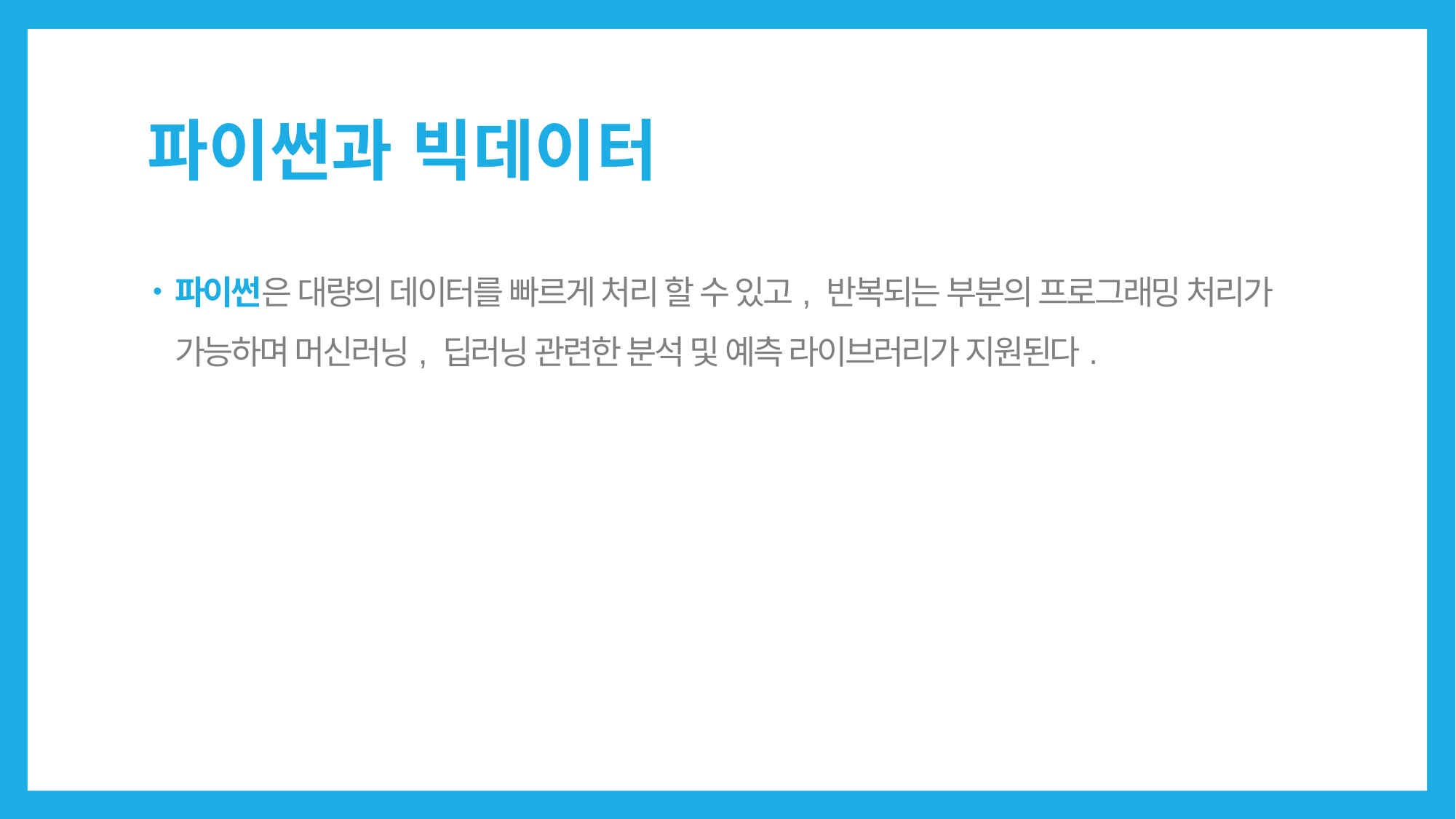

# 파이썬과 빅데이터
파이썬은 대량의 데이터를 빠르게 처리 할 수 있고, 반복되는 부분의 프로그래밍 처리가 가능하며 머신러닝, 딥러닝 관련한 분석 및 예측 라이브러리가 지원된다.